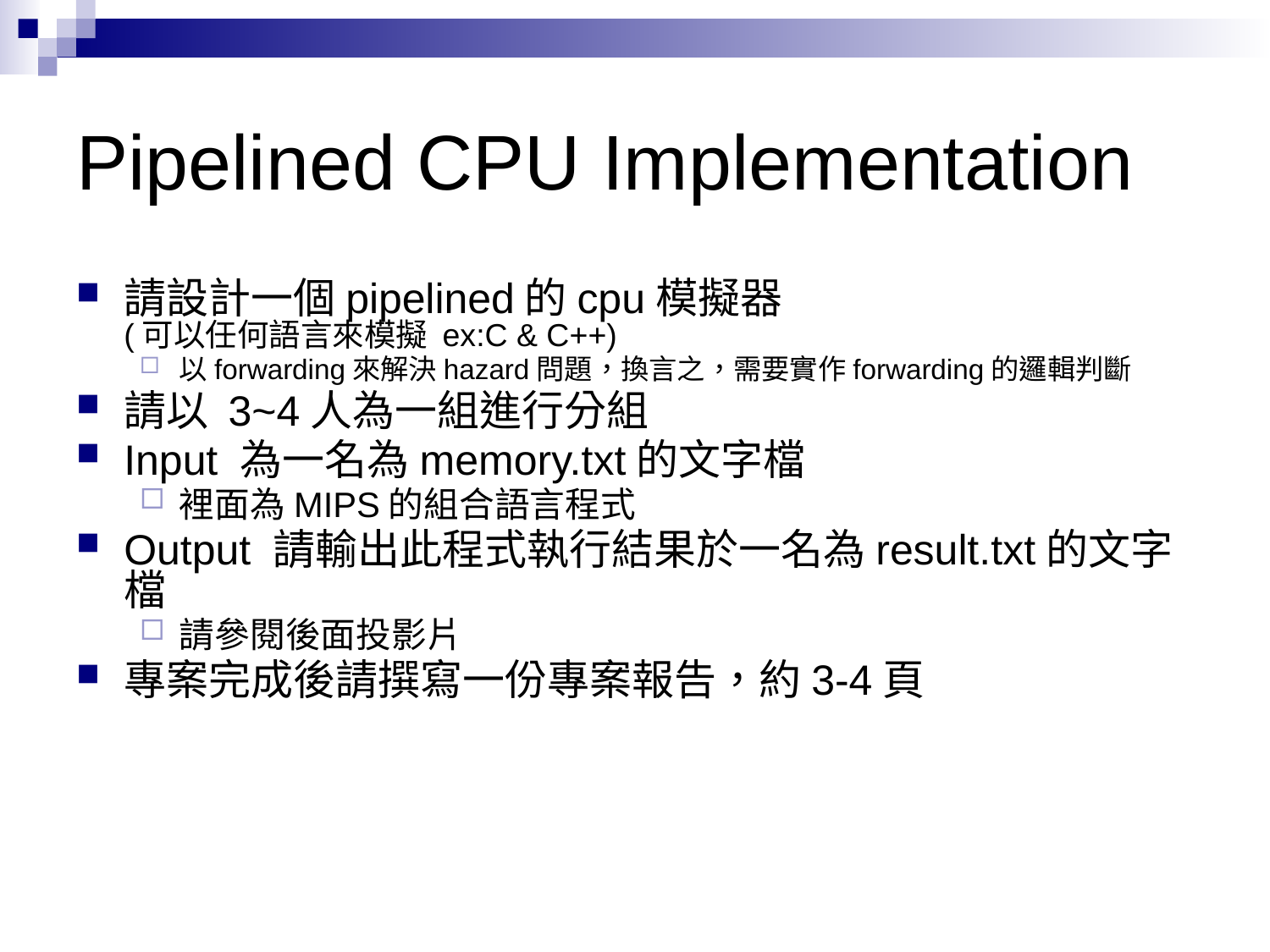

# Pipelined CPU Implementation
請設計一個pipelined的cpu模擬器
(可以任何語言來模擬 ex:C & C++)
以forwarding來解決hazard問題，換言之，需要實作forwarding的邏輯判斷
請以 3~4人為一組進行分組
Input 為一名為memory.txt的文字檔
裡面為MIPS的組合語言程式
Output 請輸出此程式執行結果於一名為result.txt的文字檔
請參閱後面投影片
專案完成後請撰寫一份專案報告，約3-4頁